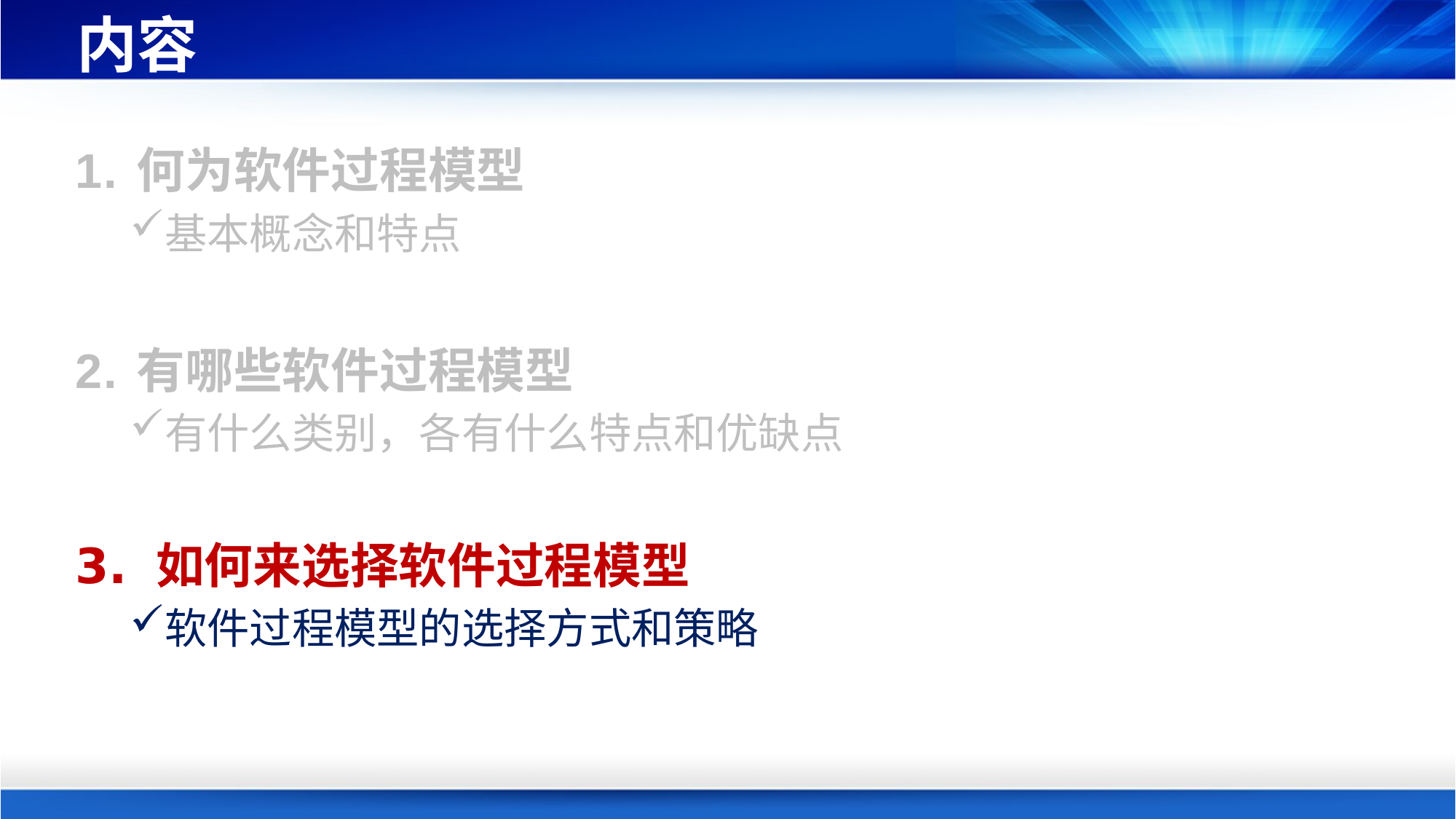

# 内容
何为软件过程模型
基本概念和特点

有哪些软件过程模型
有什么类别，各有什么特点和优缺点

3. 如何来选择软件过程模型
软件过程模型的选择方式和策略